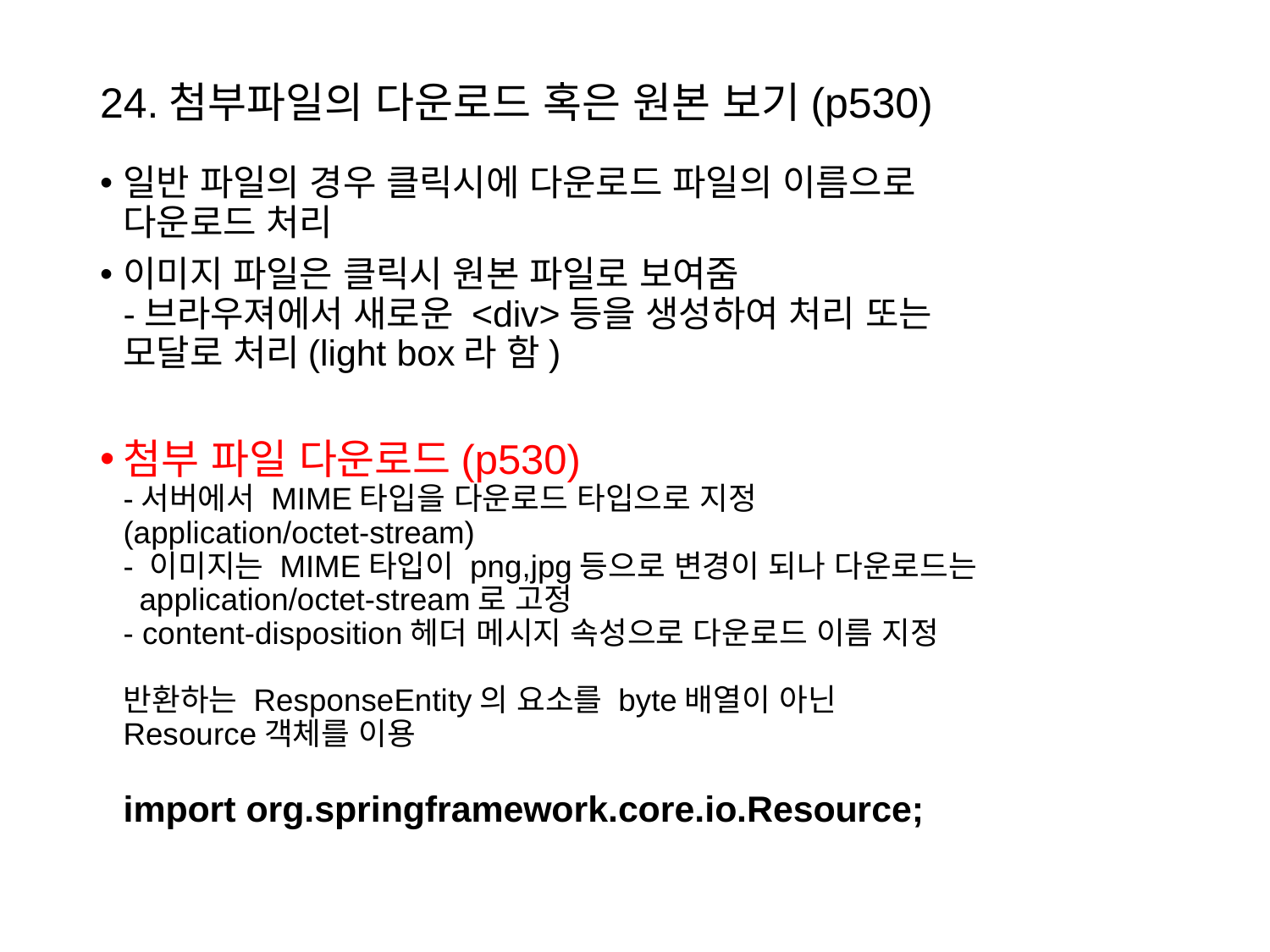

# 24.첨부파일의 다운로드 혹은 원본 보기(p530)
일반 파일의 경우 클릭시에 다운로드 파일의 이름으로
다운로드 처리
이미지 파일은 클릭시 원본 파일로 보여줌
-브라우져에서 새로운 <div>등을 생성하여 처리 또는
모달로 처리(light box라 함)

첨부 파일 다운로드(p530)
-서버에서 MIME타입을 다운로드 타입으로 지정
(application/octet-stream)
- 이미지는 MIME타입이 png,jpg등으로 변경이 되나 다운로드는
 application/octet-stream로 고정
- content-disposition헤더 메시지 속성으로 다운로드 이름 지정
반환하는 ResponseEntity의 요소를 byte배열이 아닌
Resource객체를 이용
import org.springframework.core.io.Resource;